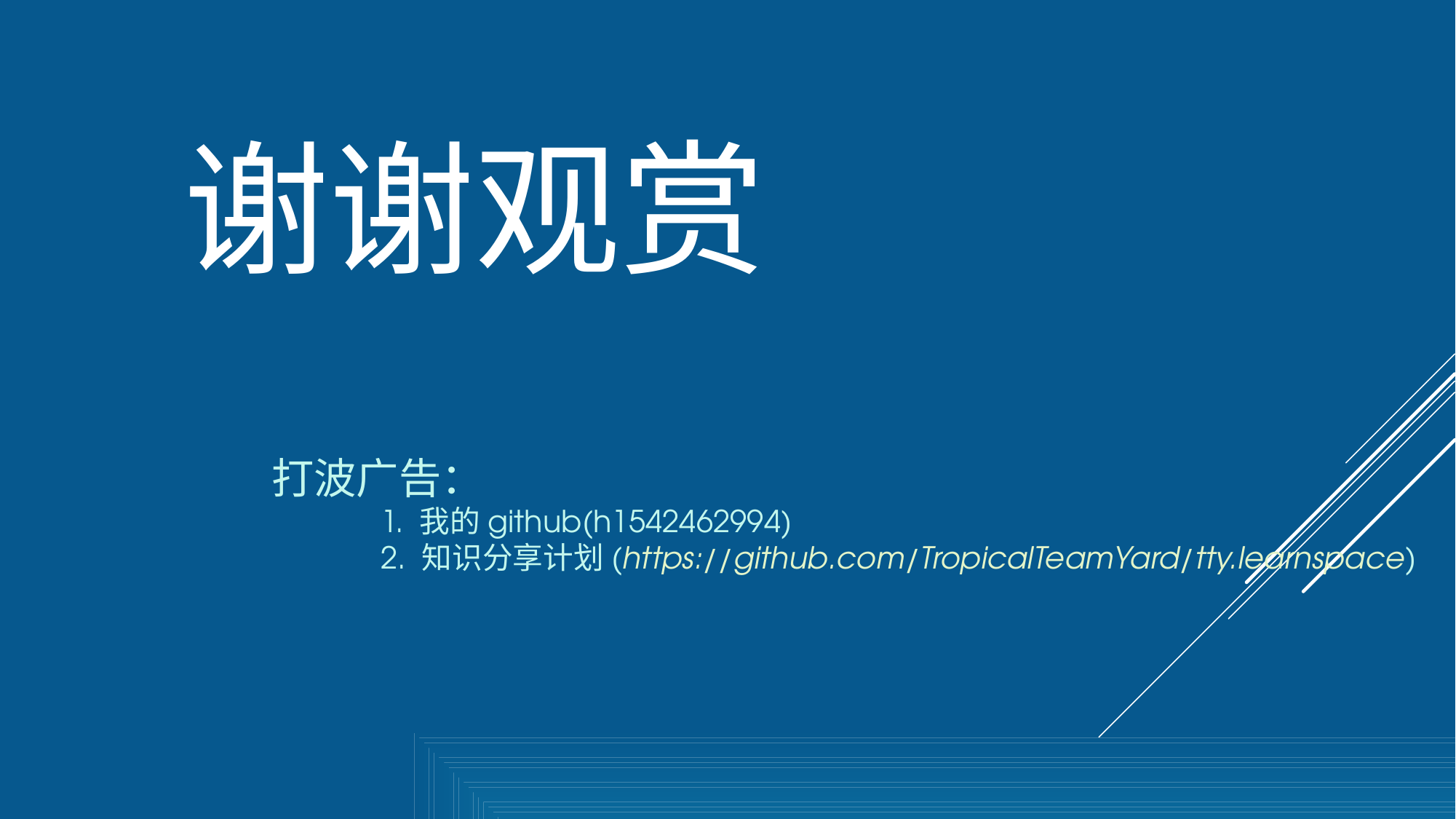

# 谢谢观赏
打波广告：
	1. 我的github(h1542462994)
	2. 知识分享计划(https://github.com/TropicalTeamYard/tty.learnspace)